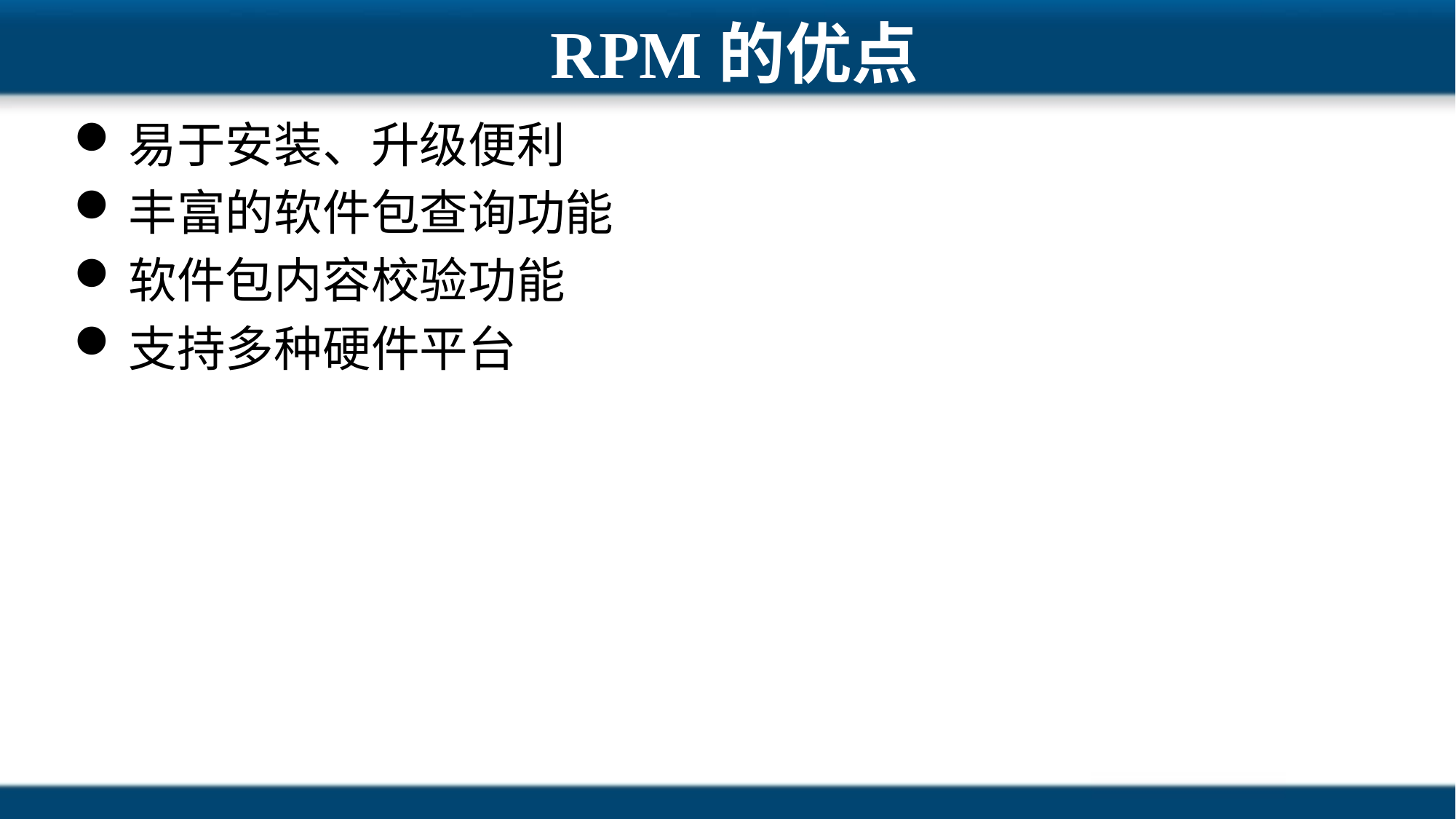

# RPM的优点
易于安装、升级便利
丰富的软件包查询功能
软件包内容校验功能
支持多种硬件平台